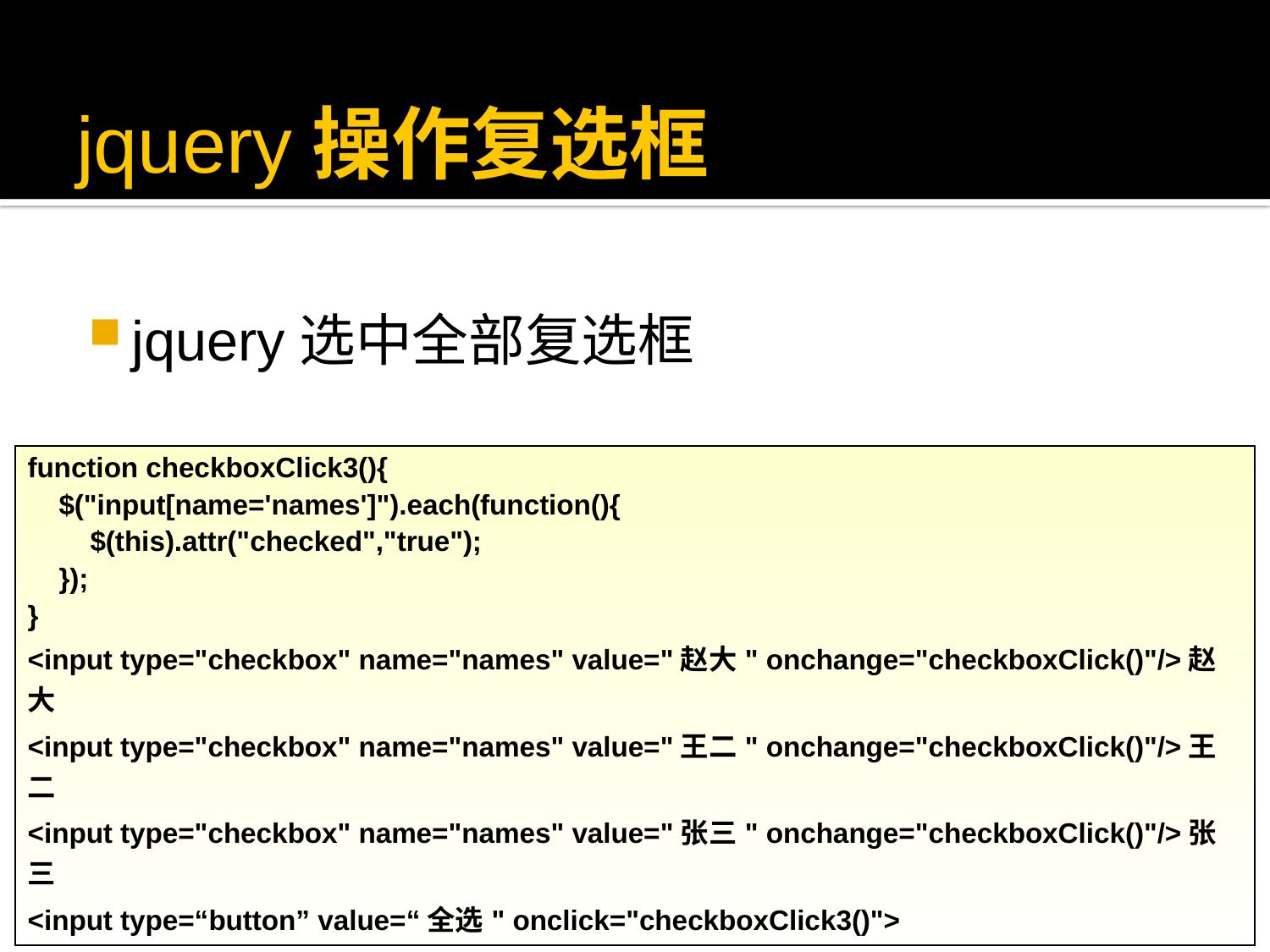

# jquery操作复选框
jquery选中全部复选框
| function checkboxClick3(){ $("input[name='names']").each(function(){ $(this).attr("checked","true"); }); } <input type="checkbox" name="names" value="赵大" onchange="checkboxClick()"/>赵大 <input type="checkbox" name="names" value="王二" onchange="checkboxClick()"/>王二 <input type="checkbox" name="names" value="张三" onchange="checkboxClick()"/>张三 <input type=“button” value=“全选" onclick="checkboxClick3()"> |
| --- |